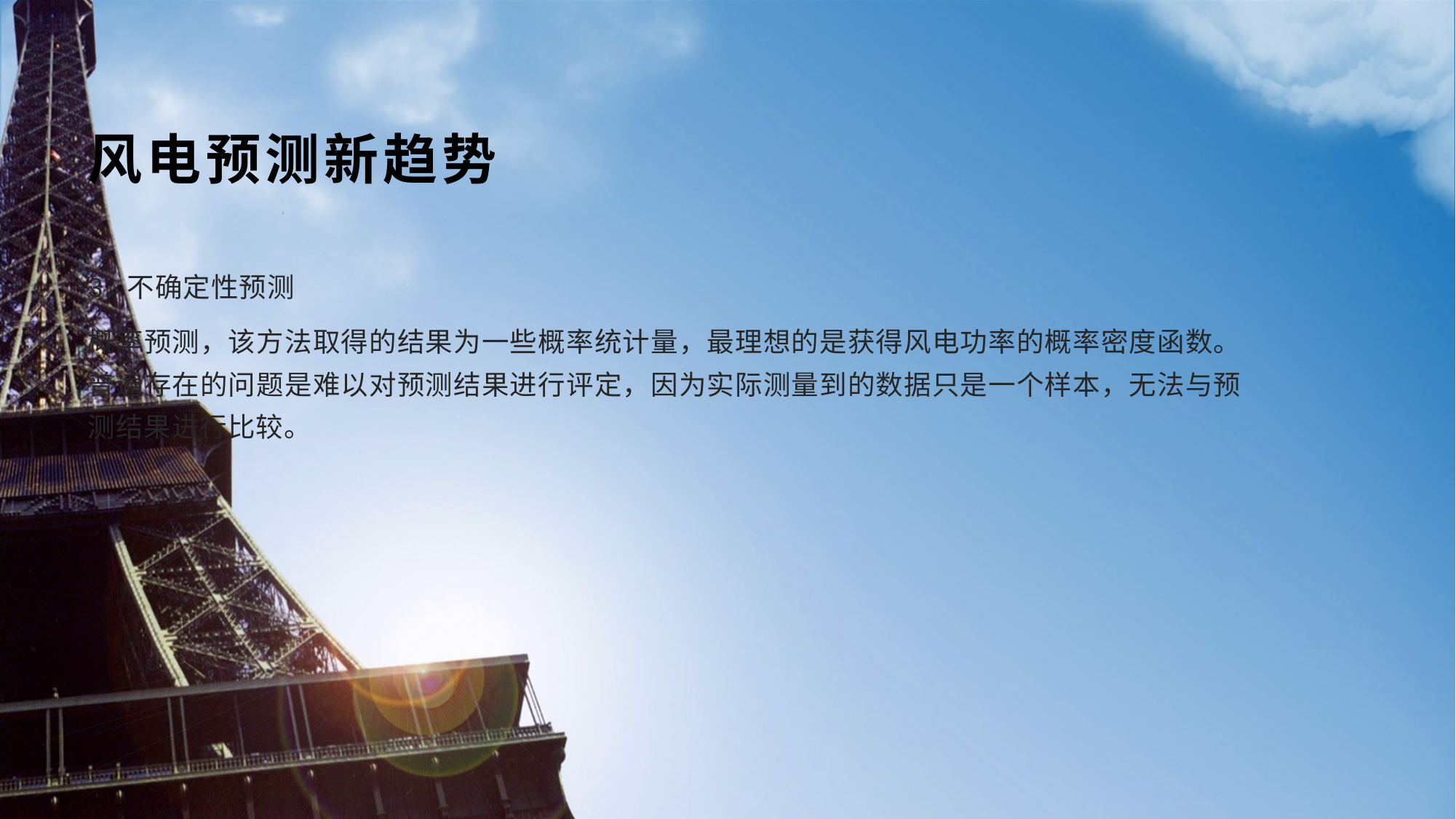

风电预测新趋势
3. 不确定性预测
概率预测，该方法取得的结果为一些概率统计量，最理想的是获得风电功率的概率密度函数。普遍存在的问题是难以对预测结果进行评定，因为实际测量到的数据只是一个样本，无法与预测结果进行比较。